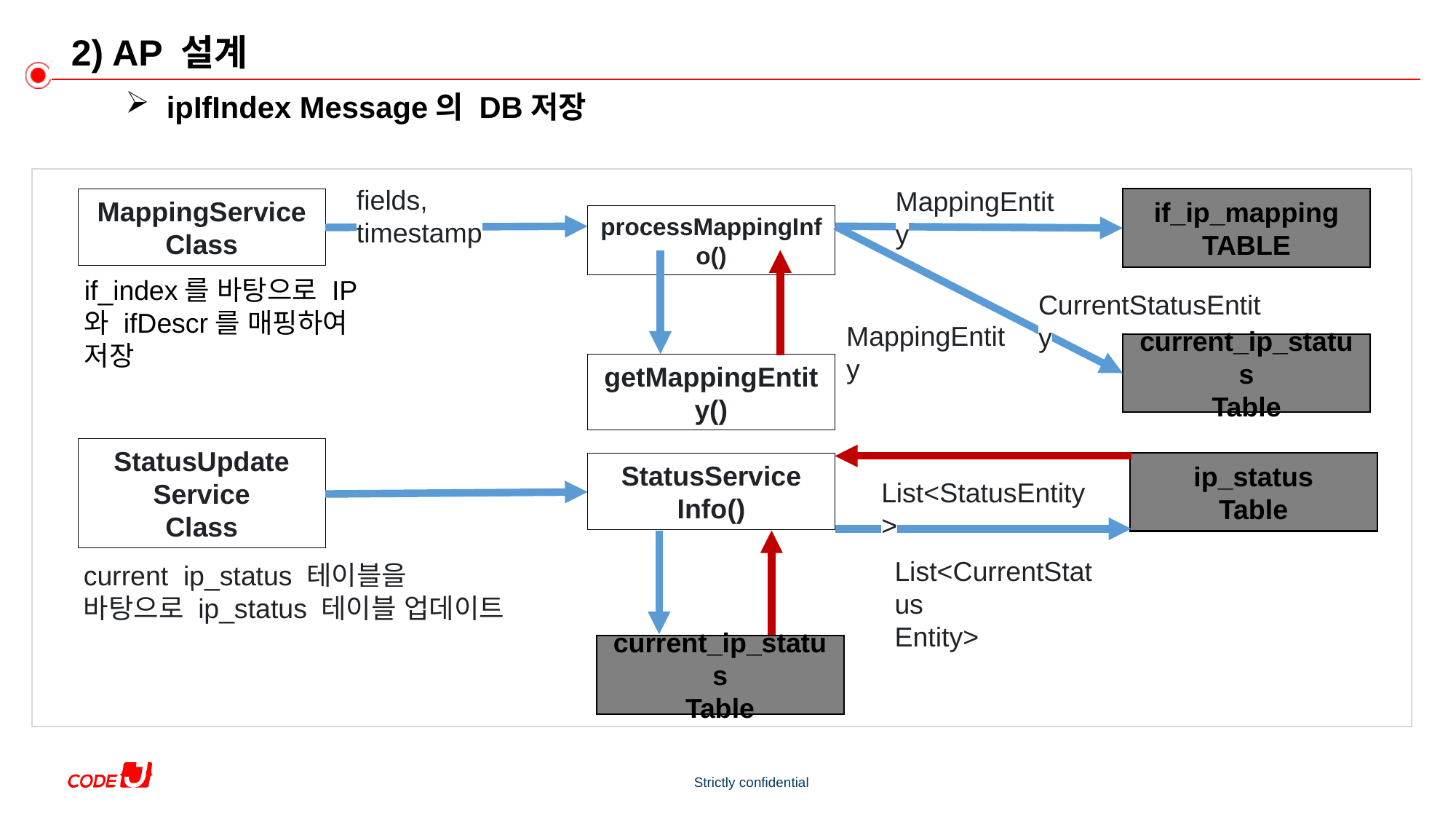

# 2) AP 설계
ipIfIndex Message의 DB저장

fields, timestamp
MappingEntity
if_ip_mapping
TABLE
MappingService Class
processMappingInfo()
if_index를 바탕으로 IP와 ifDescr를 매핑하여 저장
CurrentStatusEntity
MappingEntity
current_ip_status
Table
getMappingEntity()
StatusUpdate
Service
Class
ip_status
Table
StatusService
Info()
List<StatusEntity>
List<CurrentStatus
Entity>
current_ip_status 테이블을 바탕으로 ip_status 테이블 업데이트
current_ip_status
Table